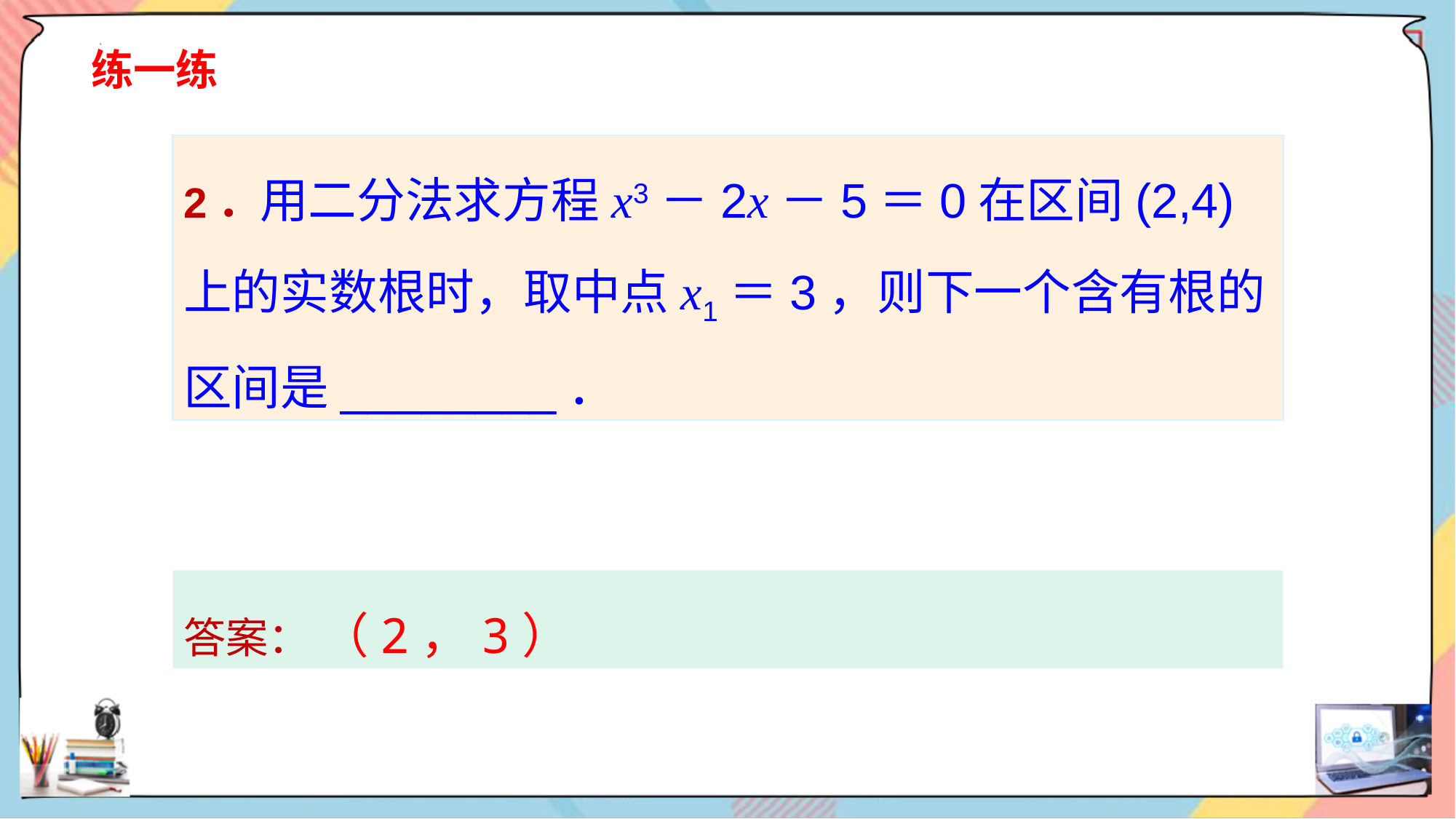

练一练
2．用二分法求方程x3－2x－5＝0在区间(2,4)上的实数根时，取中点x1＝3，则下一个含有根的区间是________．
答案： （2，3）